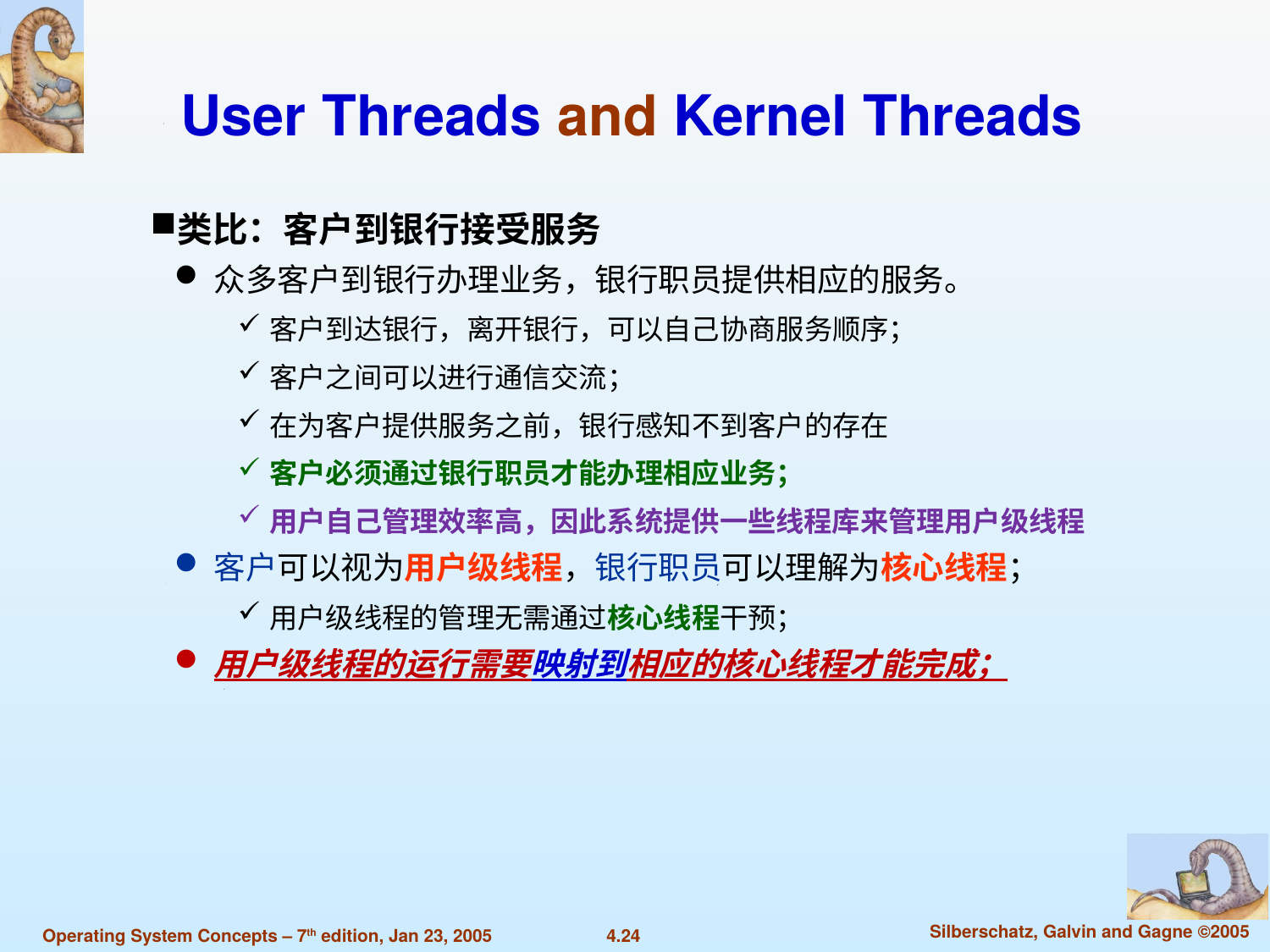

User Threads and Kernel Threads
类比：客户到银行接受服务
众多客户到银行办理业务，银行职员提供相应的服务。
客户到达银行，离开银行，可以自己协商服务顺序；
客户之间可以进行通信交流；
在为客户提供服务之前，银行感知不到客户的存在
客户必须通过银行职员才能办理相应业务；
用户自己管理效率高，因此系统提供一些线程库来管理用户级线程
客户可以视为用户级线程，银行职员可以理解为核心线程；
用户级线程的管理无需通过核心线程干预；
用户级线程的运行需要映射到相应的核心线程才能完成；